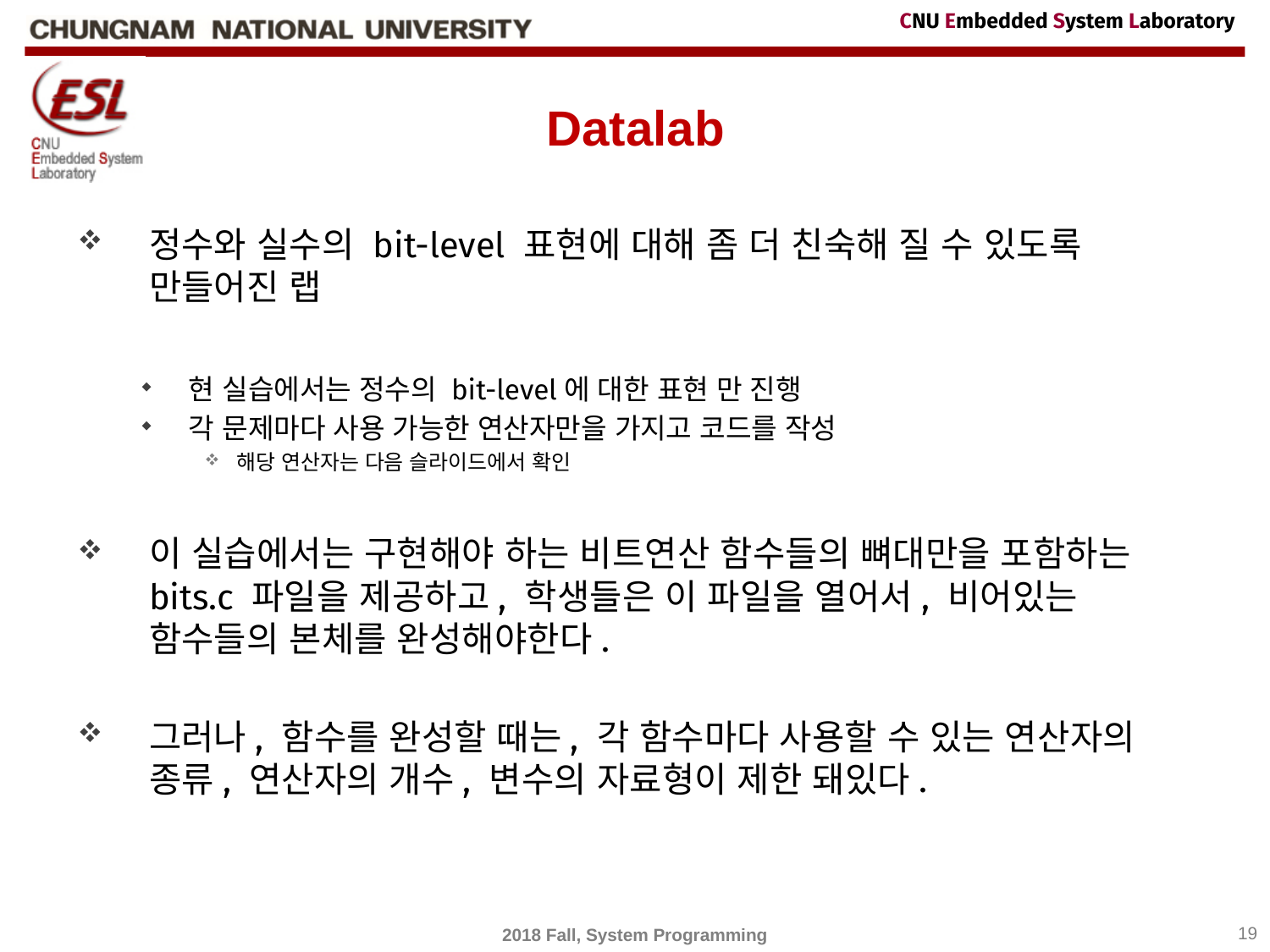

# Datalab
정수와 실수의 bit-level 표현에 대해 좀 더 친숙해 질 수 있도록 만들어진 랩

현 실습에서는 정수의 bit-level에 대한 표현 만 진행
각 문제마다 사용 가능한 연산자만을 가지고 코드를 작성
해당 연산자는 다음 슬라이드에서 확인

이 실습에서는 구현해야 하는 비트연산 함수들의 뼈대만을 포함하는 bits.c 파일을 제공하고, 학생들은 이 파일을 열어서, 비어있는 함수들의 본체를 완성해야한다.

그러나, 함수를 완성할 때는, 각 함수마다 사용할 수 있는 연산자의 종류, 연산자의 개수, 변수의 자료형이 제한 돼있다.
2018 Fall, System Programming
19